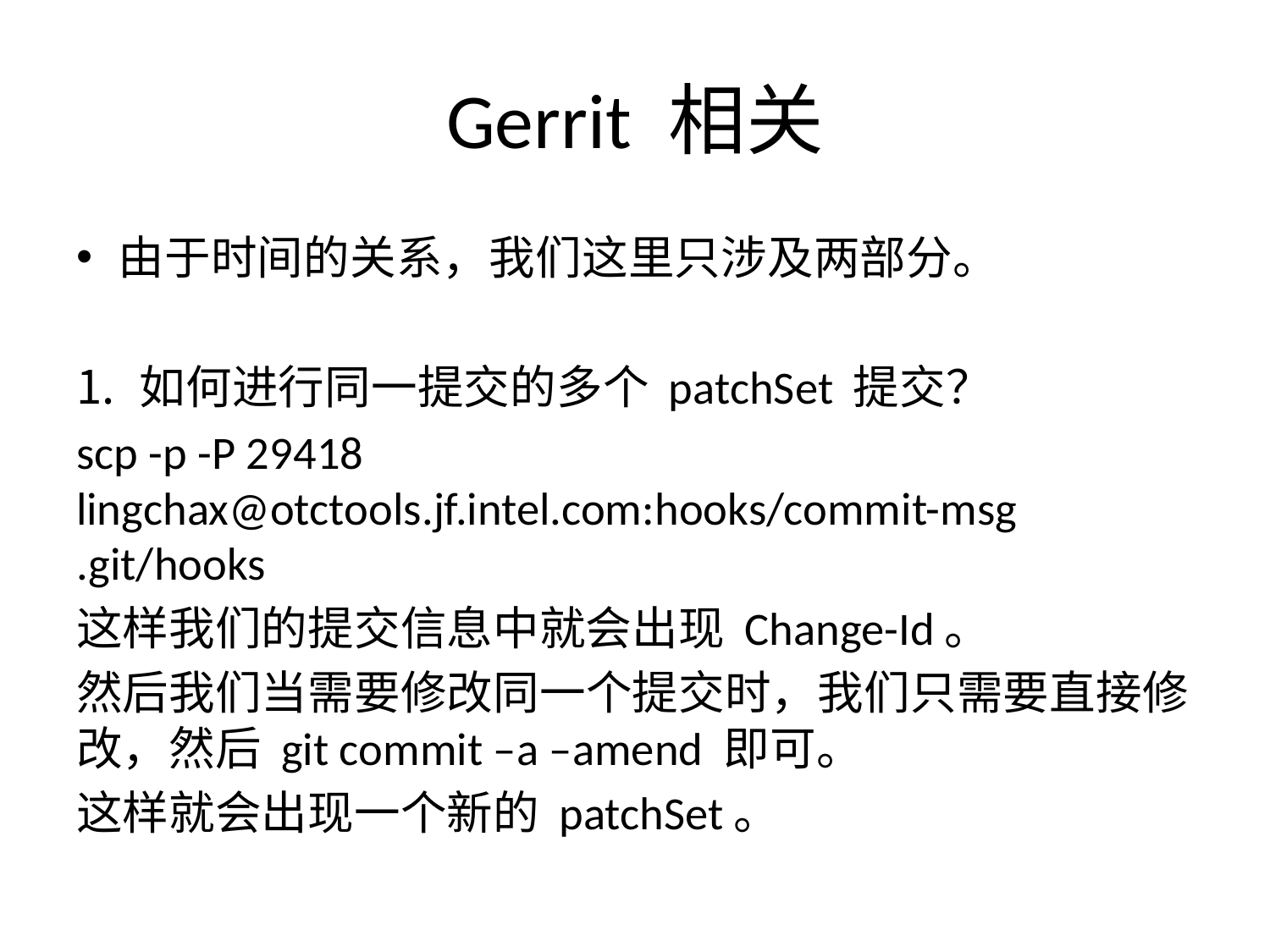

# Gerrit 相关
由于时间的关系，我们这里只涉及两部分。

如何进行同一提交的多个 patchSet 提交？
scp -p -P 29418 lingchax@otctools.jf.intel.com:hooks/commit-msg .git/hooks
这样我们的提交信息中就会出现 Change-Id。
然后我们当需要修改同一个提交时，我们只需要直接修改，然后 git commit –a –amend 即可。
这样就会出现一个新的 patchSet。